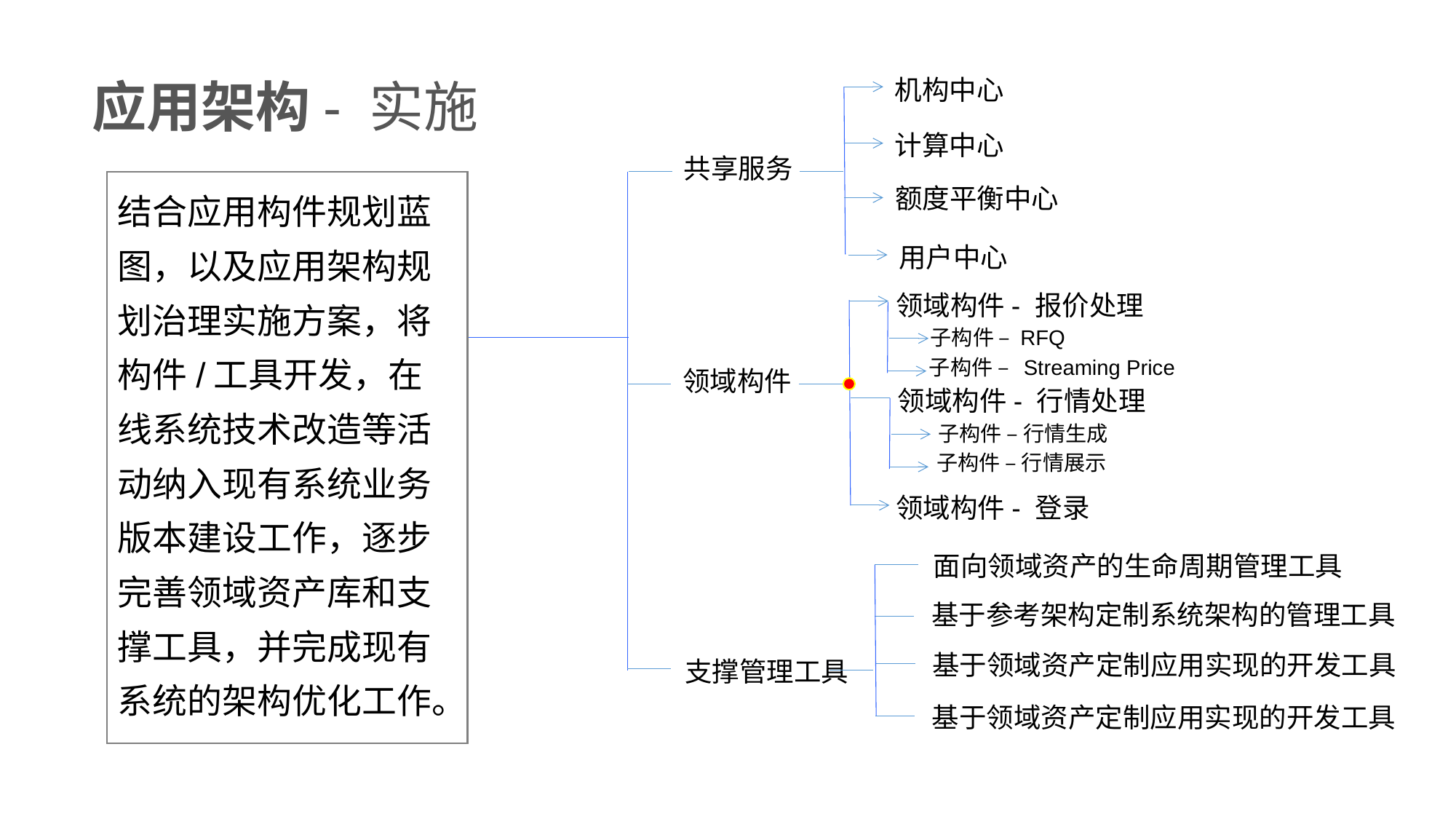

应用架构- 实施
机构中心
计算中心
共享服务
结合应用构件规划蓝图，以及应用架构规划治理实施方案，将构件/工具开发，在线系统技术改造等活动纳入现有系统业务版本建设工作，逐步完善领域资产库和支撑工具，并完成现有系统的架构优化工作。
额度平衡中心
用户中心
领域构件- 报价处理
子构件 – RFQ
子构件 –  Streaming Price
领域构件

领域构件- 行情处理
子构件 – 行情生成
子构件 – 行情展示
领域构件- 登录
面向领域资产的生命周期管理工具
基于参考架构定制系统架构的管理工具
基于领域资产定制应用实现的开发工具
支撑管理工具
基于领域资产定制应用实现的开发工具